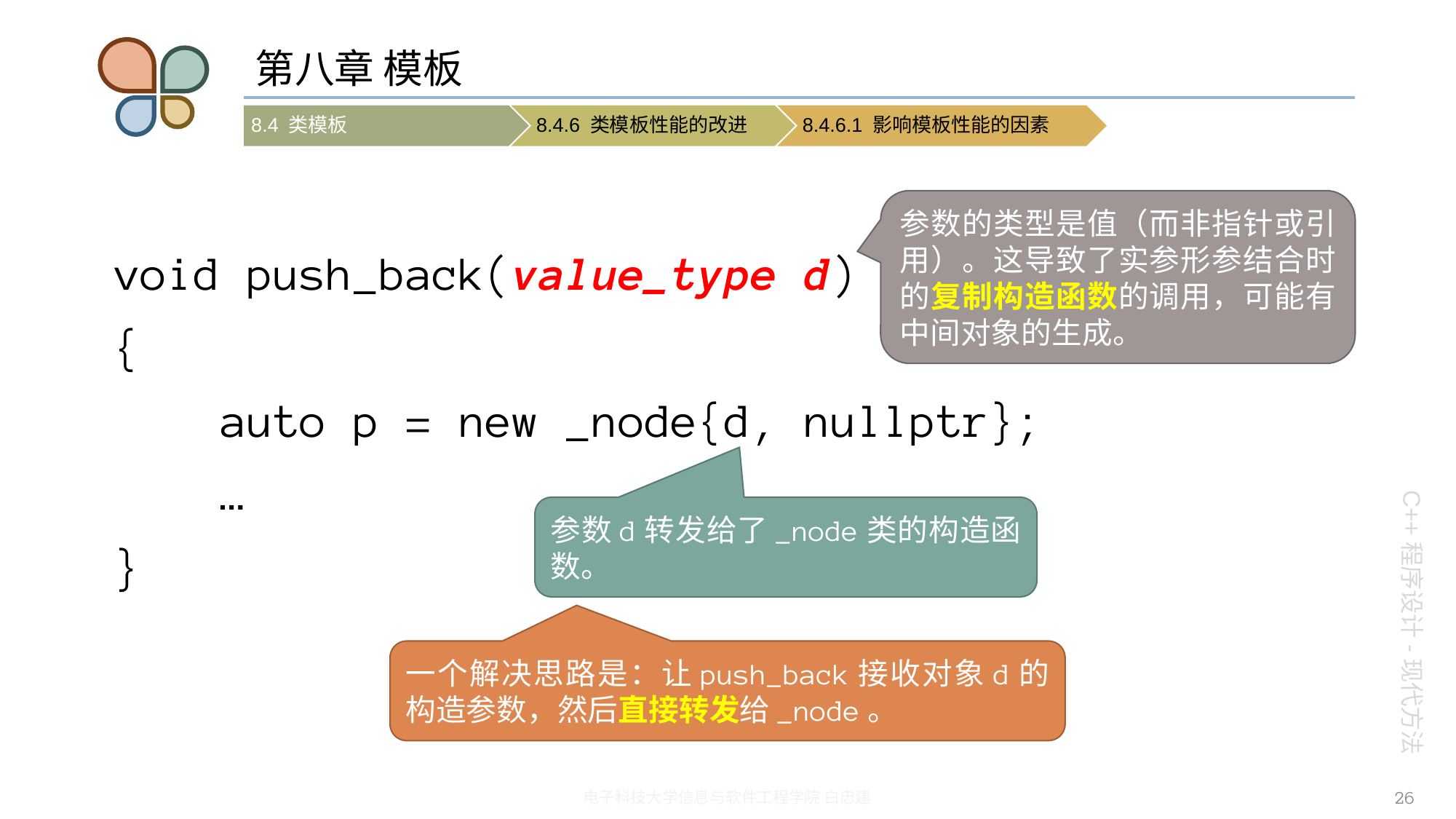

# 第八章 模板
8.4 类模板
8.4.6 类模板性能的改进
8.4.6.1 影响模板性能的因素

void push_back(value_type d)
{
    auto p = new _node{d, nullptr};
    …
}
参数的类型是值（而非指针或引用）。这导致了实参形参结合时的复制构造函数的调用，可能有中间对象的生成。
参数d转发给了_node类的构造函数。
一个解决思路是：让push_back接收对象d的构造参数，然后直接转发给_node。
26